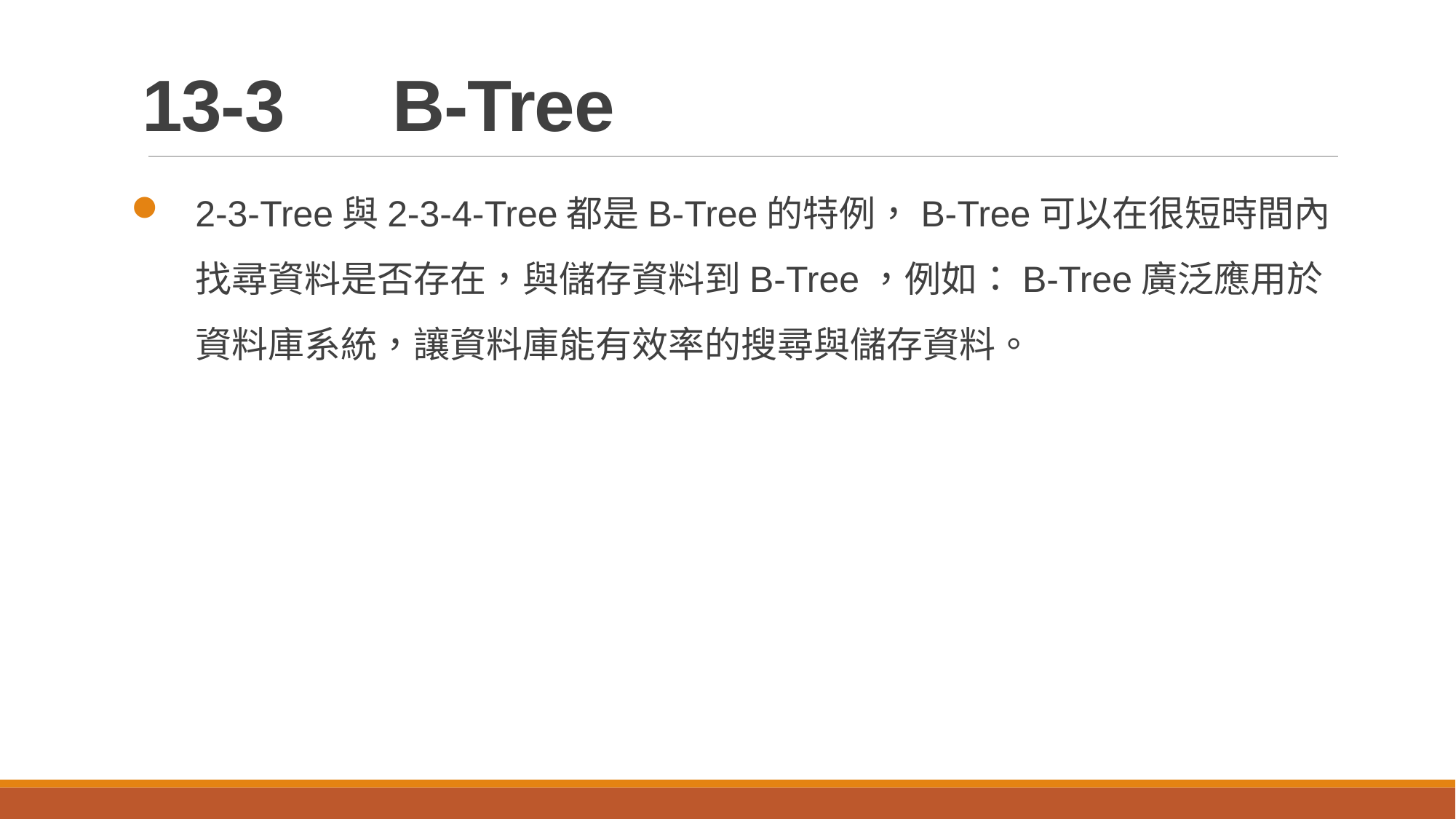

# 13-3　B-Tree
2-3-Tree與2-3-4-Tree都是B-Tree的特例，B-Tree可以在很短時間內找尋資料是否存在，與儲存資料到B-Tree，例如：B-Tree廣泛應用於資料庫系統，讓資料庫能有效率的搜尋與儲存資料。